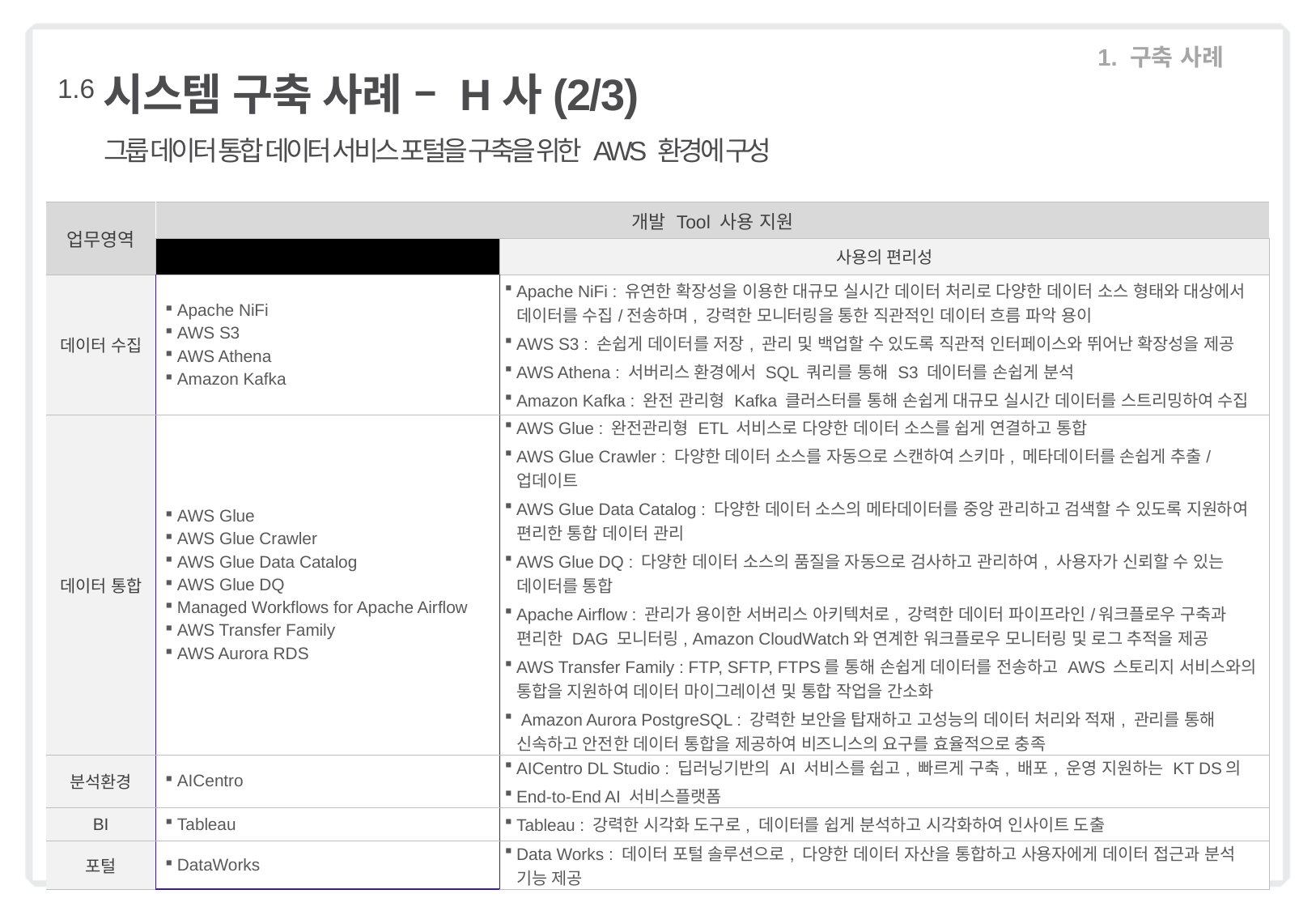

1. 구축 사례
1.6
# 시스템 구축 사례 – H사(2/3)
그룹 데이터 통합 데이터 서비스 포털을 구축을 위한 AWS 환경에 구성
| 업무영역 | 개발 Tool 사용 지원 |  |
| --- | --- | --- |
|  | 사용 Tool | 사용의 편리성 |
| 데이터 수집 | Apache NiFi AWS S3 AWS Athena Amazon Kafka | Apache NiFi : 유연한 확장성을 이용한 대규모 실시간 데이터 처리로 다양한 데이터 소스 형태와 대상에서 데이터를 수집/전송하며, 강력한 모니터링을 통한 직관적인 데이터 흐름 파악 용이 AWS S3 : 손쉽게 데이터를 저장, 관리 및 백업할 수 있도록 직관적 인터페이스와 뛰어난 확장성을 제공 AWS Athena : 서버리스 환경에서 SQL 쿼리를 통해 S3 데이터를 손쉽게 분석 Amazon Kafka : 완전 관리형 Kafka 클러스터를 통해 손쉽게 대규모 실시간 데이터를 스트리밍하여 수집 |
| 데이터 통합 | AWS Glue AWS Glue Crawler AWS Glue Data Catalog AWS Glue DQ Managed Workflows for Apache Airflow AWS Transfer Family AWS Aurora RDS | AWS Glue : 완전관리형 ETL 서비스로 다양한 데이터 소스를 쉽게 연결하고 통합 AWS Glue Crawler : 다양한 데이터 소스를 자동으로 스캔하여 스키마, 메타데이터를 손쉽게 추출/업데이트 AWS Glue Data Catalog : 다양한 데이터 소스의 메타데이터를 중앙 관리하고 검색할 수 있도록 지원하여 편리한 통합 데이터 관리 AWS Glue DQ : 다양한 데이터 소스의 품질을 자동으로 검사하고 관리하여, 사용자가 신뢰할 수 있는 데이터를 통합 Apache Airflow : 관리가 용이한 서버리스 아키텍처로, 강력한 데이터 파이프라인/워크플로우 구축과 편리한 DAG 모니터링, Amazon CloudWatch와 연계한 워크플로우 모니터링 및 로그 추적을 제공 AWS Transfer Family : FTP, SFTP, FTPS를 통해 손쉽게 데이터를 전송하고 AWS 스토리지 서비스와의 통합을 지원하여 데이터 마이그레이션 및 통합 작업을 간소화 Amazon Aurora PostgreSQL : 강력한 보안을 탑재하고 고성능의 데이터 처리와 적재, 관리를 통해 신속하고 안전한 데이터 통합을 제공하여 비즈니스의 요구를 효율적으로 충족 |
| 분석환경 | AICentro | AICentro DL Studio : 딥러닝기반의 AI 서비스를 쉽고, 빠르게 구축, 배포, 운영 지원하는 KT DS의 End-to-End AI 서비스플랫폼 |
| BI | Tableau | Tableau : 강력한 시각화 도구로, 데이터를 쉽게 분석하고 시각화하여 인사이트 도출 |
| 포털 | DataWorks | Data Works : 데이터 포털 솔루션으로, 다양한 데이터 자산을 통합하고 사용자에게 데이터 접근과 분석 기능 제공 |